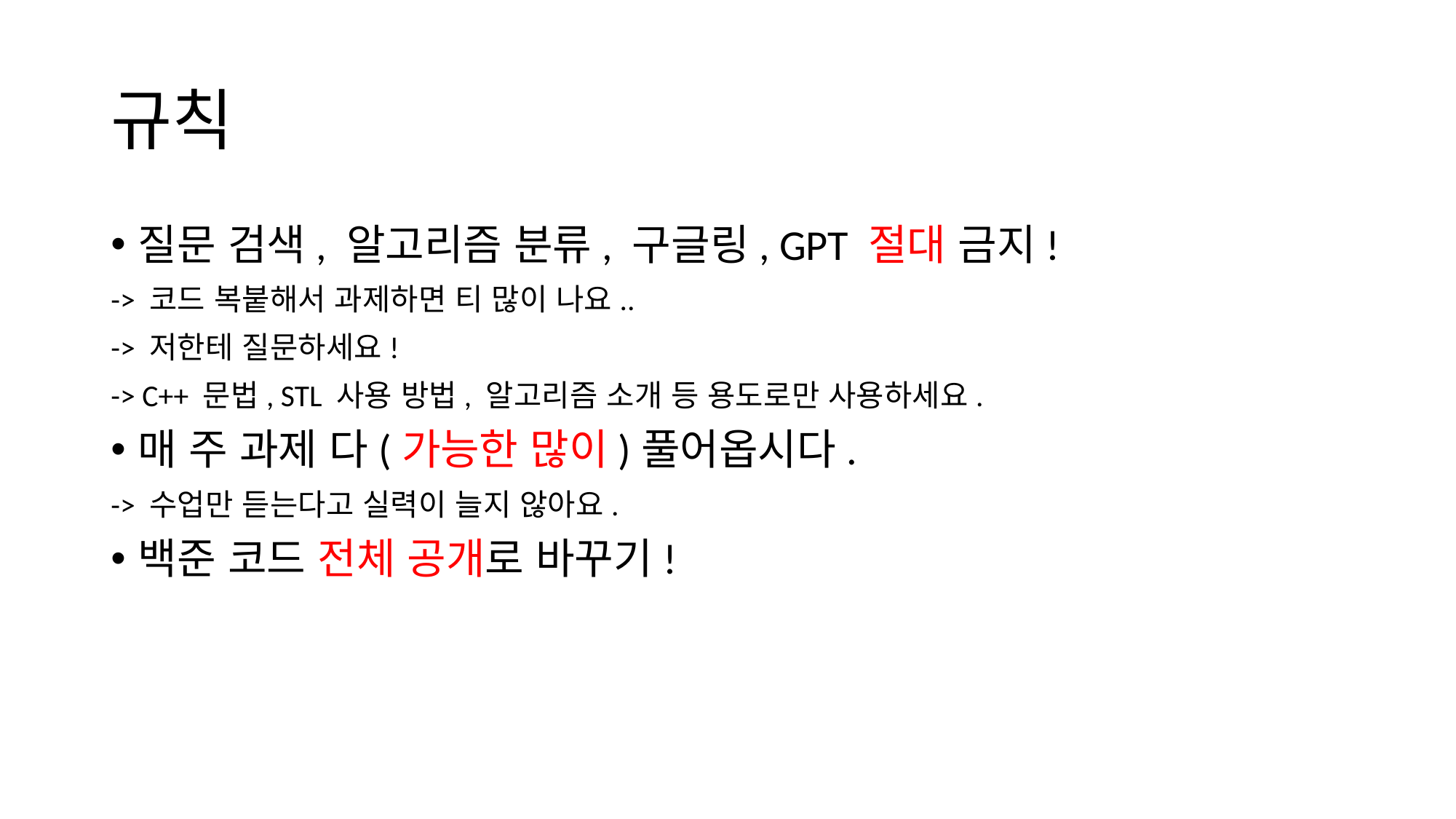

# 규칙
질문 검색, 알고리즘 분류, 구글링, GPT 절대 금지!
-> 코드 복붙해서 과제하면 티 많이 나요..
-> 저한테 질문하세요!
-> C++ 문법, STL 사용 방법, 알고리즘 소개 등 용도로만 사용하세요.
매 주 과제 다(가능한 많이)풀어옵시다.
-> 수업만 듣는다고 실력이 늘지 않아요.
백준 코드 전체 공개로 바꾸기!